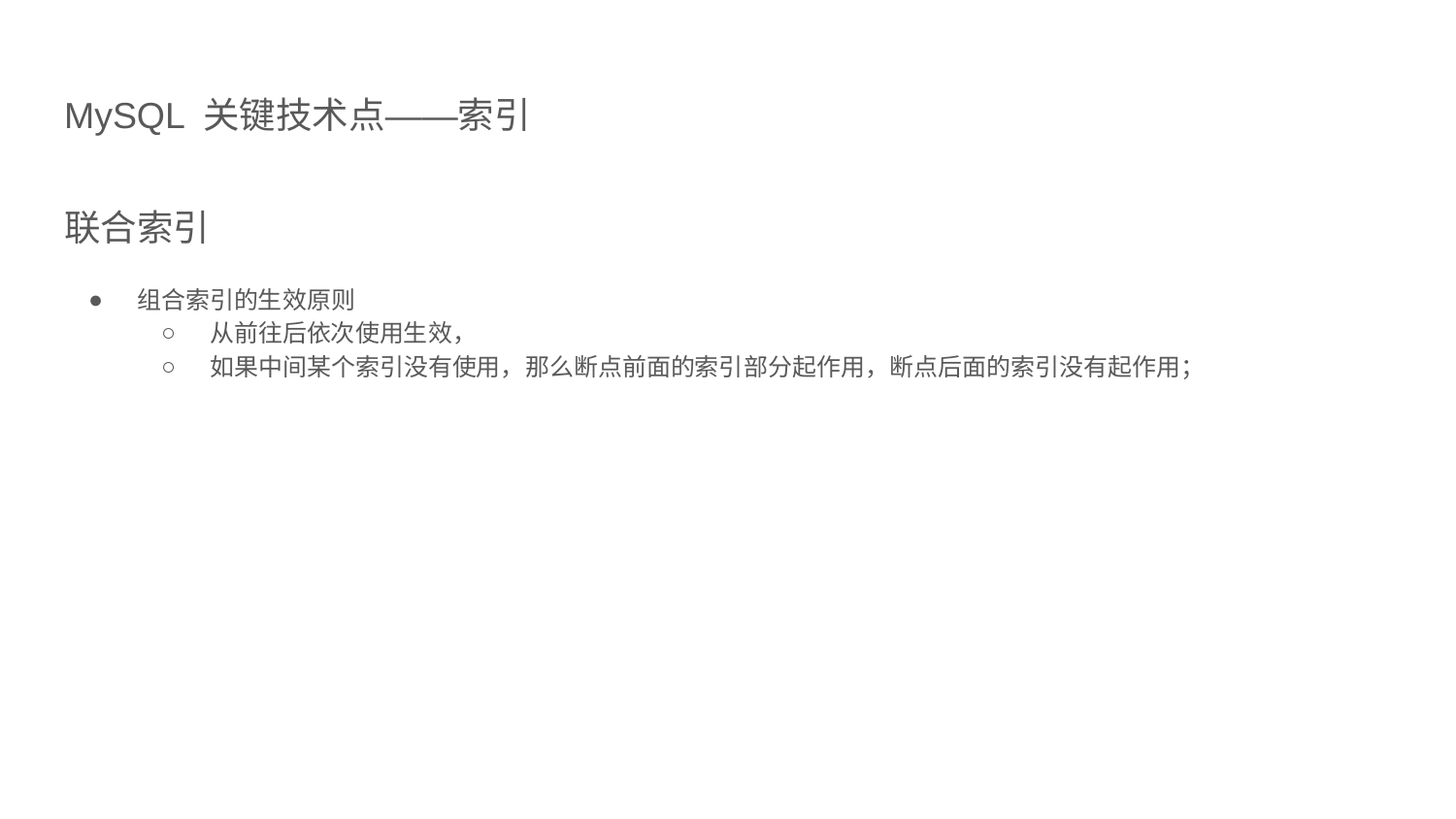

# MySQL 关键技术点——索引
联合索引
组合索引的生效原则
从前往后依次使用生效，
如果中间某个索引没有使用，那么断点前面的索引部分起作用，断点后面的索引没有起作用；